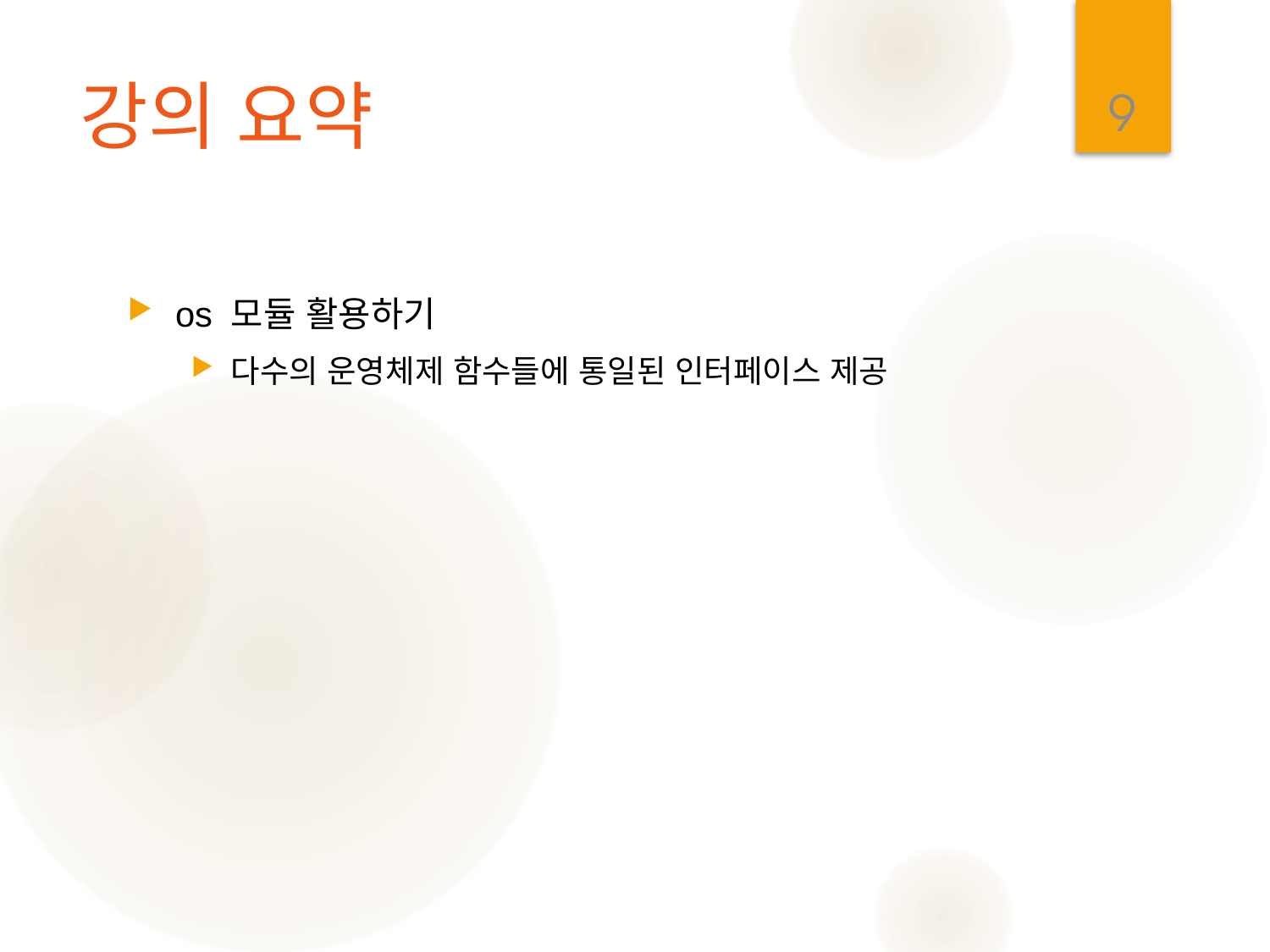

9
# 강의 요약
os 모듈 활용하기
다수의 운영체제 함수들에 통일된 인터페이스 제공